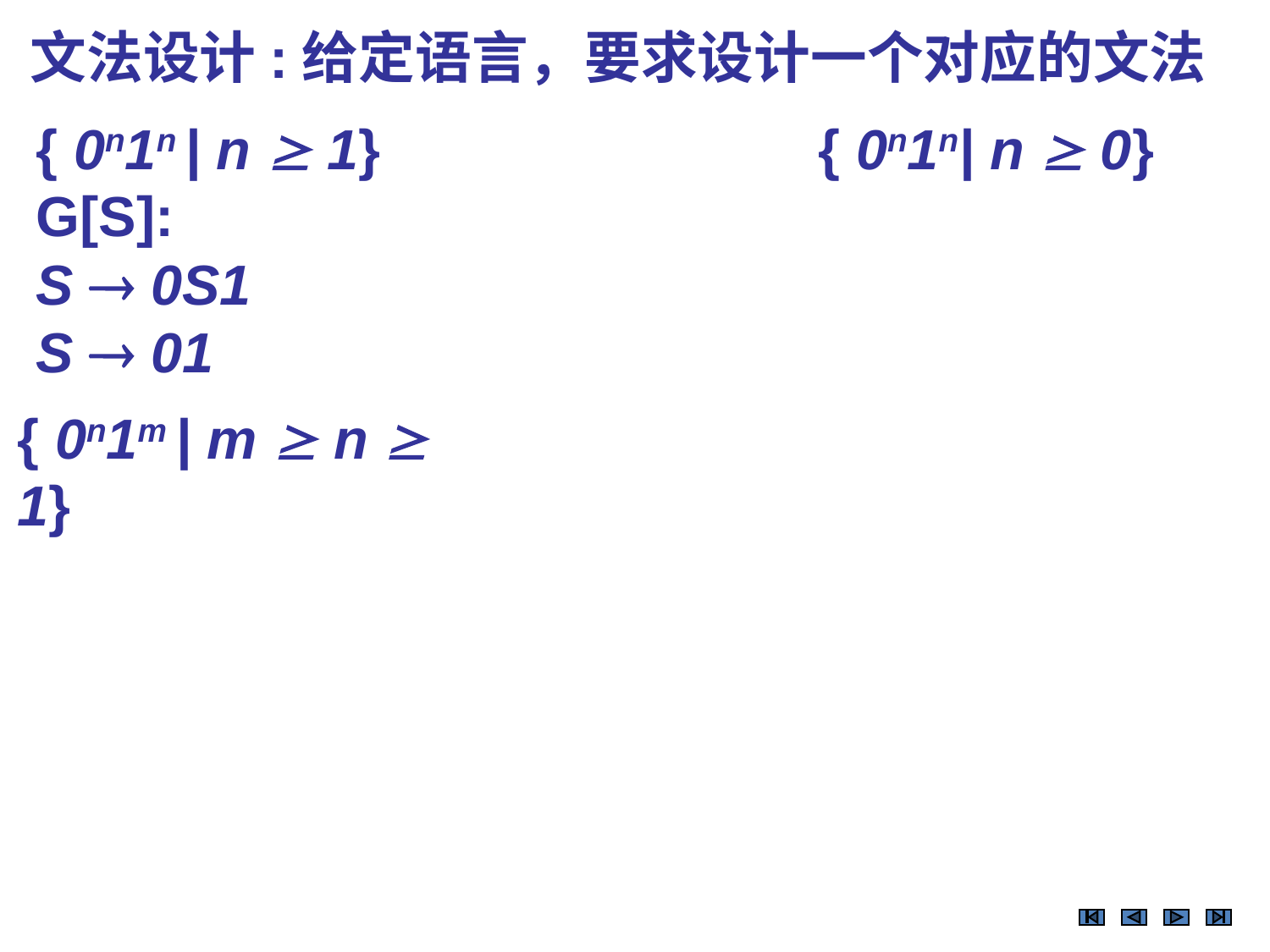

文法设计:给定语言，要求设计一个对应的文法
{ 0n1n | n ≥ 1}
G[S]:
S → 0S1
S → 01
{ 0n1n| n ≥ 0}
{ 0n1m | m ≥ n ≥ 1}